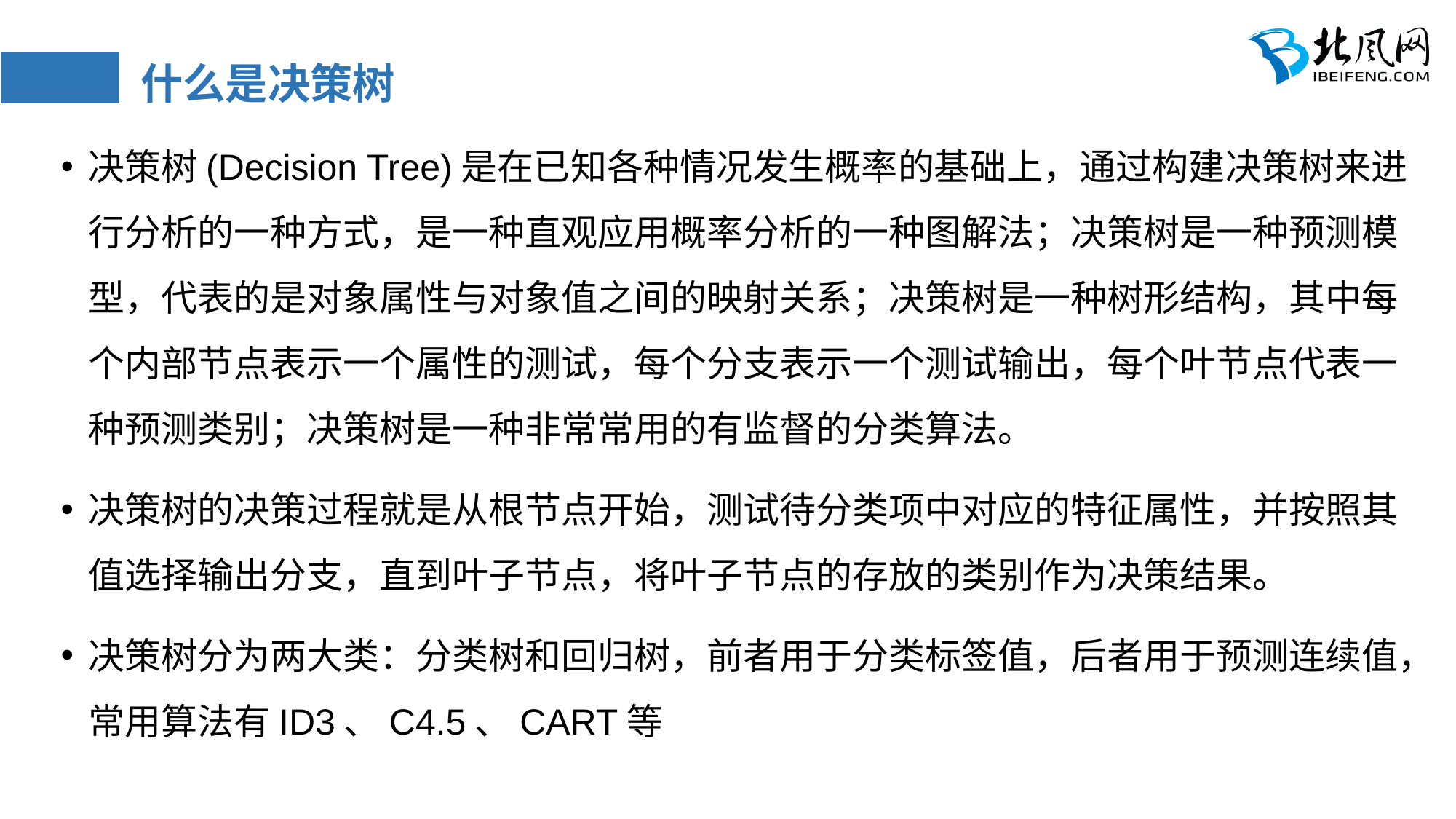

# 什么是决策树
决策树(Decision Tree)是在已知各种情况发生概率的基础上，通过构建决策树来进行分析的一种方式，是一种直观应用概率分析的一种图解法；决策树是一种预测模型，代表的是对象属性与对象值之间的映射关系；决策树是一种树形结构，其中每个内部节点表示一个属性的测试，每个分支表示一个测试输出，每个叶节点代表一种预测类别；决策树是一种非常常用的有监督的分类算法。
决策树的决策过程就是从根节点开始，测试待分类项中对应的特征属性，并按照其值选择输出分支，直到叶子节点，将叶子节点的存放的类别作为决策结果。
决策树分为两大类：分类树和回归树，前者用于分类标签值，后者用于预测连续值，常用算法有ID3、C4.5、CART等